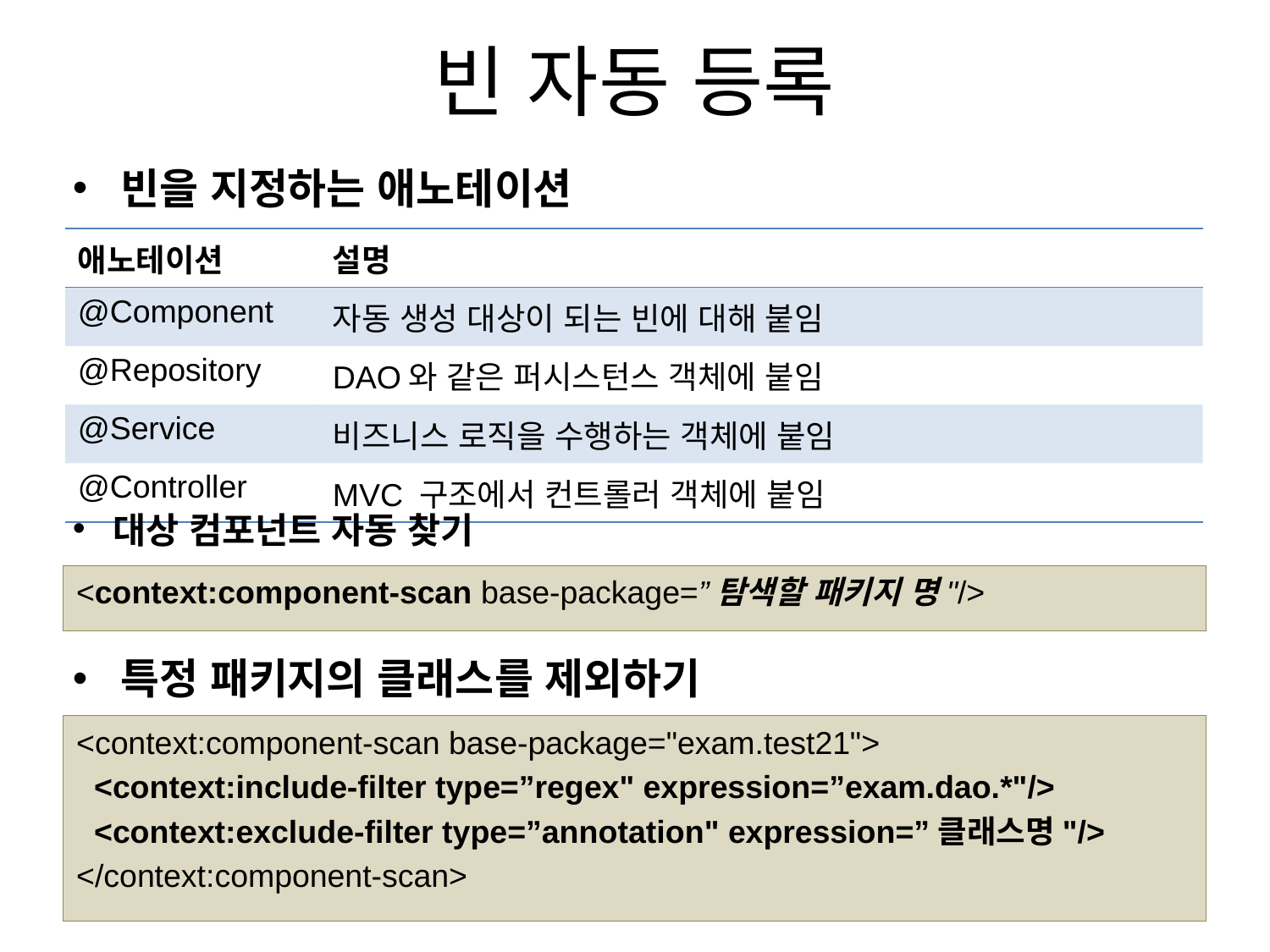

# 빈 자동 등록
빈을 지정하는 애노테이션
| 애노테이션 | 설명 |
| --- | --- |
| @Component | 자동 생성 대상이 되는 빈에 대해 붙임 |
| @Repository | DAO와 같은 퍼시스턴스 객체에 붙임 |
| @Service | 비즈니스 로직을 수행하는 객체에 붙임 |
| @Controller | MVC 구조에서 컨트롤러 객체에 붙임 |
대상 컴포넌트 자동 찾기
<context:component-scan base-package=”탐색할 패키지 명"/>
특정 패키지의 클래스를 제외하기
<context:component-scan base-package="exam.test21">
  <context:include-filter type=”regex" expression=”exam.dao.*"/>
  <context:exclude-filter type=”annotation" expression=”클래스명"/>
</context:component-scan>